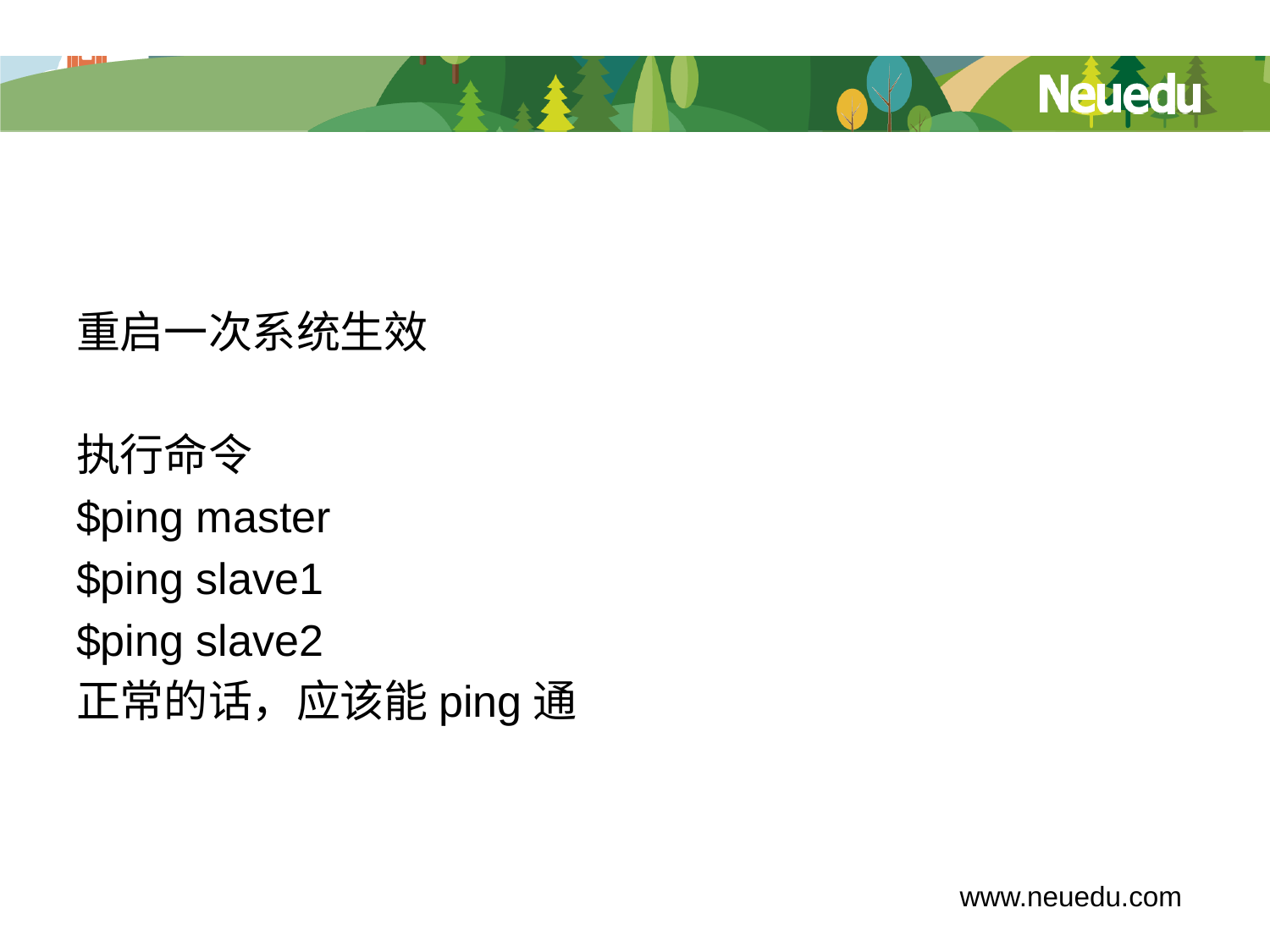

#
重启一次系统生效

执行命令
$ping master
$ping slave1
$ping slave2
正常的话，应该能ping通